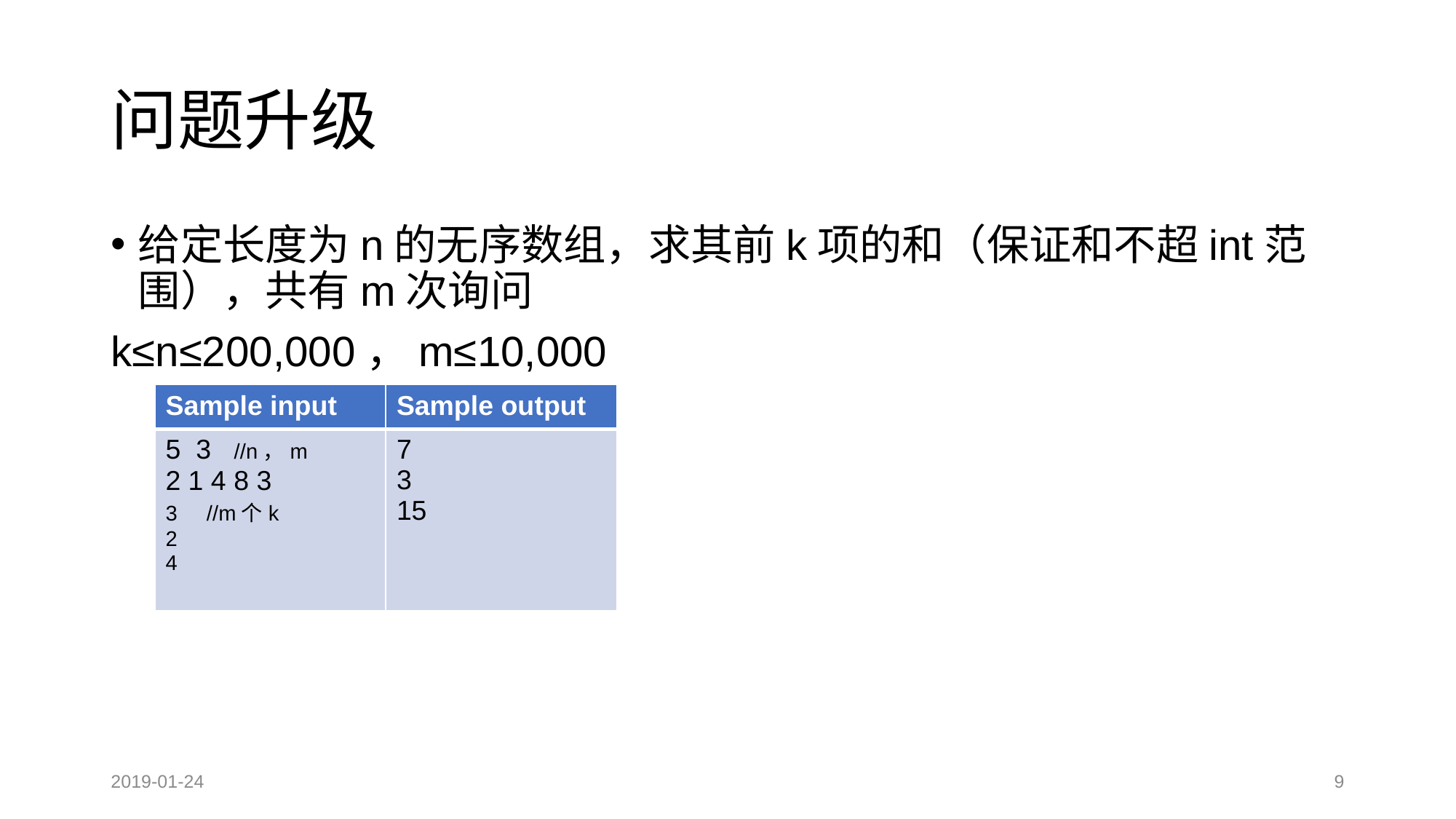

# 问题升级
给定长度为n的无序数组，求其前k项的和（保证和不超int范围），共有m次询问
k≤n≤200,000，m≤10,000
| Sample input | Sample output |
| --- | --- |
| 5 3 //n，m 2 1 4 8 3 //m个k 2 4 | 7 3 15 |
2019-01-24
9